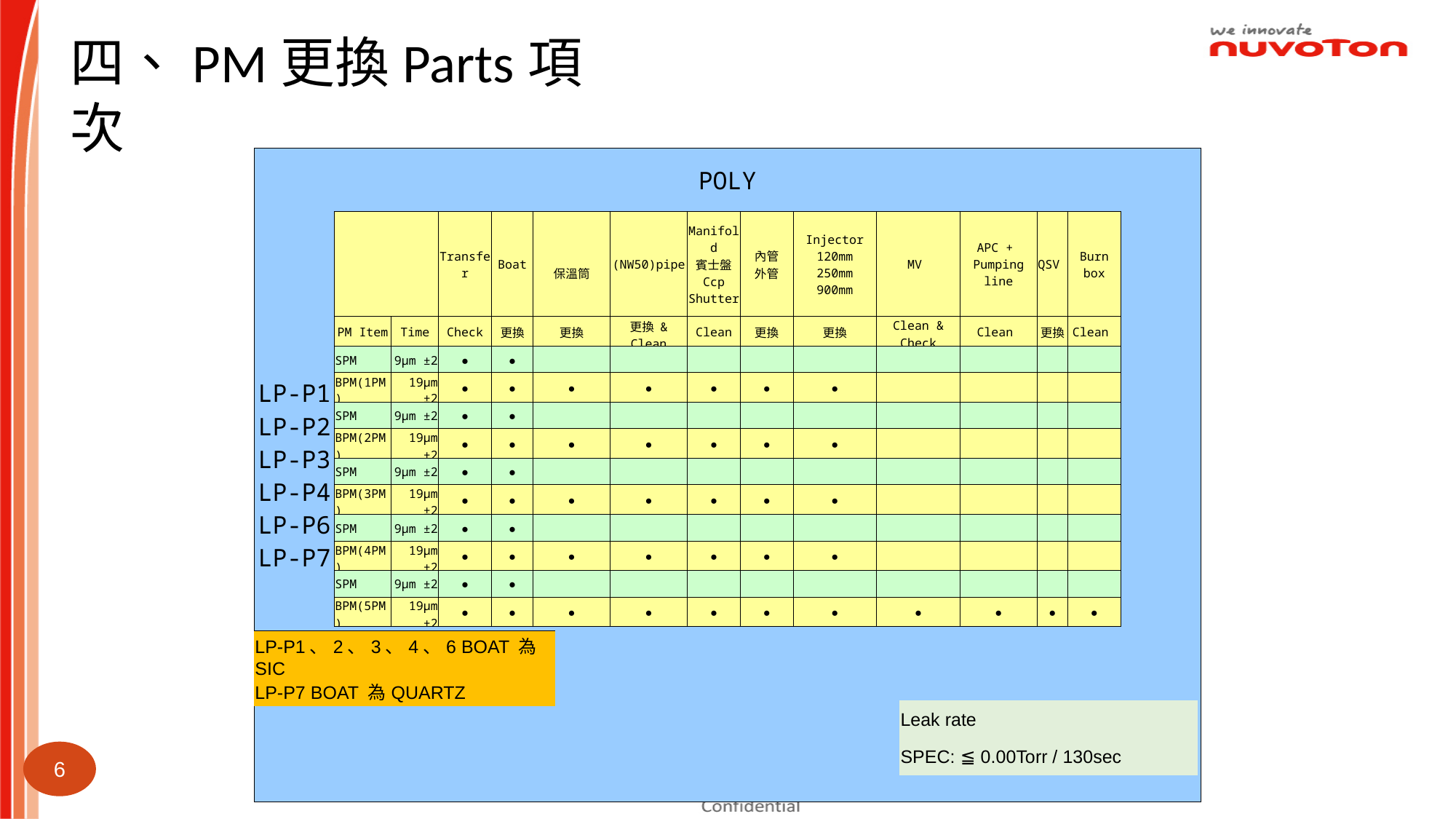

四、PM更換Parts項次
| LP-P1 LP-P2 LP-P3 LP-P4 LP-P6 LP-P7 | POLY |  |  |  |  |  |  |  |  |  |  |  |  |  |
| --- | --- | --- | --- | --- | --- | --- | --- | --- | --- | --- | --- | --- | --- | --- |
|  |  |  | Transfer | Boat | 保溫筒 | (NW50)pipe | Manifold 賓士盤 Ccp Shutter | 內管 外管 | Injector 120mm 250mm 900mm | MV | APC + Pumping line | QSV | Burn box |  |
|  | PM Item | Time | Check | 更換 | 更換 | 更換 & Clean | Clean | 更換 | 更換 | Clean & Check | Clean | 更換 | Clean |  |
|  | SPM | 9µm ±2 | ● | ● |  |  |  |  |  |  |  |  |  |  |
|  | BPM(1PM) | 19µm ±2 | ● | ● | ● | ● | ● | ● | ● |  |  |  |  |  |
|  | SPM | 9µm ±2 | ● | ● |  |  |  |  |  |  |  |  |  |  |
|  | BPM(2PM) | 19µm ±2 | ● | ● | ● | ● | ● | ● | ● |  |  |  |  |  |
|  | SPM | 9µm ±2 | ● | ● |  |  |  |  |  |  |  |  |  |  |
|  | BPM(3PM) | 19µm ±2 | ● | ● | ● | ● | ● | ● | ● |  |  |  |  |  |
|  | SPM | 9µm ±2 | ● | ● |  |  |  |  |  |  |  |  |  |  |
|  | BPM(4PM) | 19µm ±2 | ● | ● | ● | ● | ● | ● | ● |  |  |  |  |  |
|  | SPM | 9µm ±2 | ● | ● |  |  |  |  |  |  |  |  |  |  |
|  | BPM(5PM) | 19µm ±2 | ● | ● | ● | ● | ● | ● | ● | ● | ● | ● | ● |  |
|  |  |  |  |  |  |  |  |  |  |  |  |  |  |  |
2024.06.03 ~ 2024.06.14
| LP-P1、2、3、4、6 BOAT 為SIC |  |
| --- | --- |
| LP-P7 BOAT 為QUARTZ |  |
| Leak rate |
| --- |
| SPEC: ≦ 0.00Torr / 130sec |
6